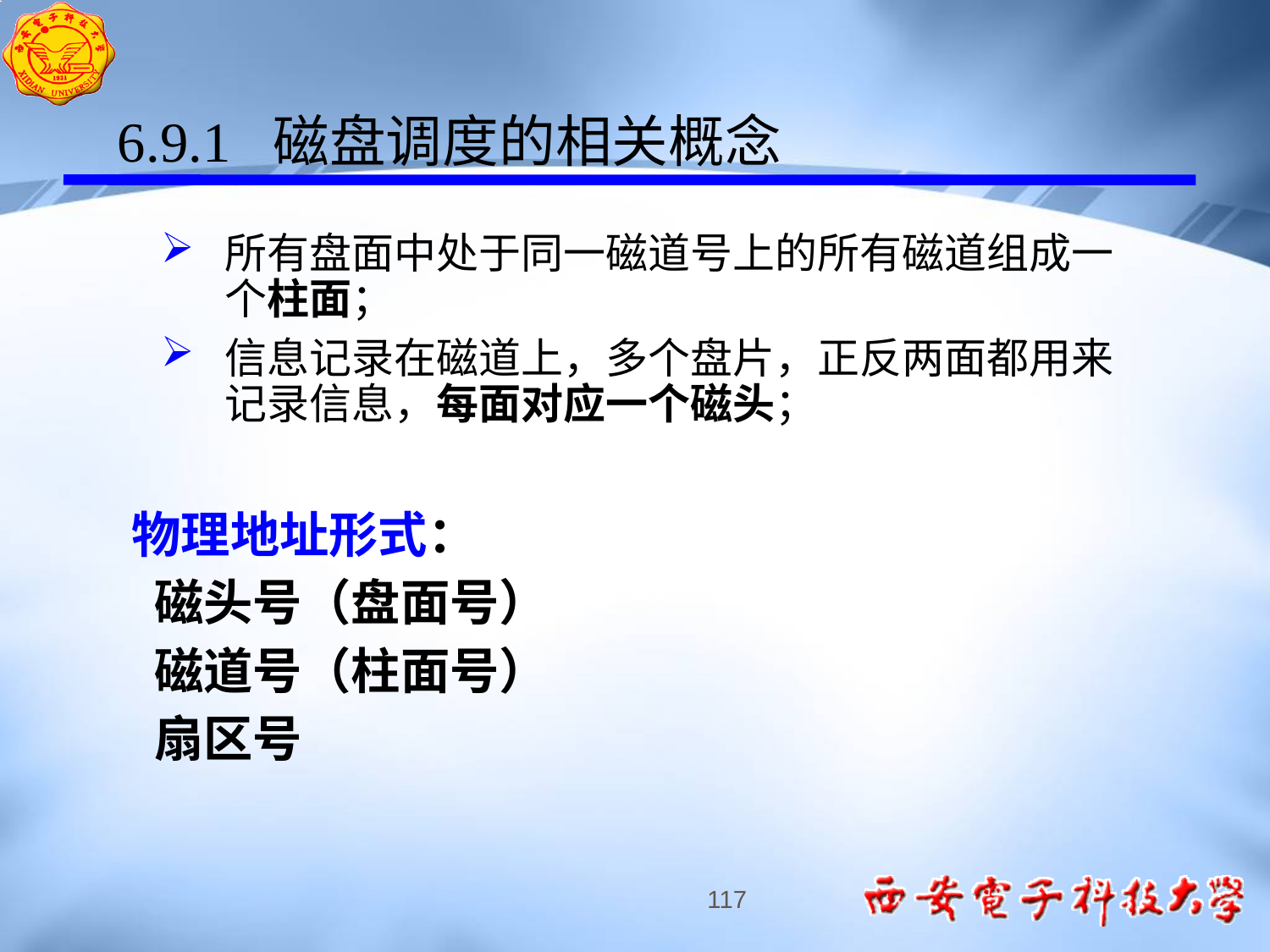

6.9.1  磁盘调度的相关概念
所有盘面中处于同一磁道号上的所有磁道组成一个柱面；
信息记录在磁道上，多个盘片，正反两面都用来记录信息，每面对应一个磁头；

  物理地址形式：
    磁头号（盘面号）
    磁道号（柱面号）
    扇区号

117